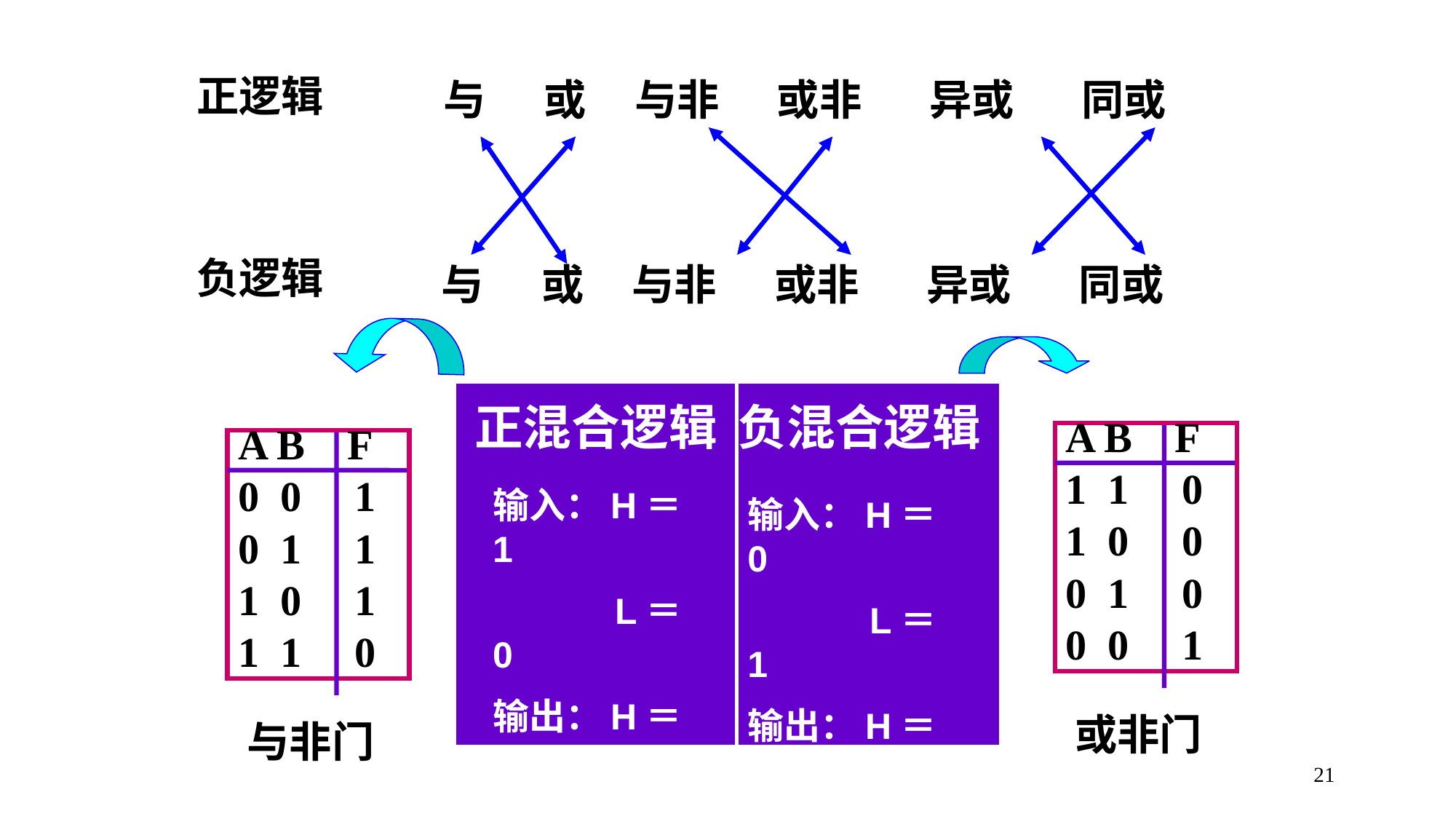

正逻辑
与      或     与非      或非       异或       同或

负逻辑
与      或     与非      或非       异或       同或

A B    F
1  1     0
1  0     0
0  1     0
0  0     1

A B    F
0  0     1
0  1     1
1  0     1
1  1     0

正混合逻辑
负混合逻辑
输入：H＝1
            L＝0
输出：H＝0
            L＝1
输入：H＝0
            L＝1
输出：H＝1
            L＝0
或非门
与非门
21